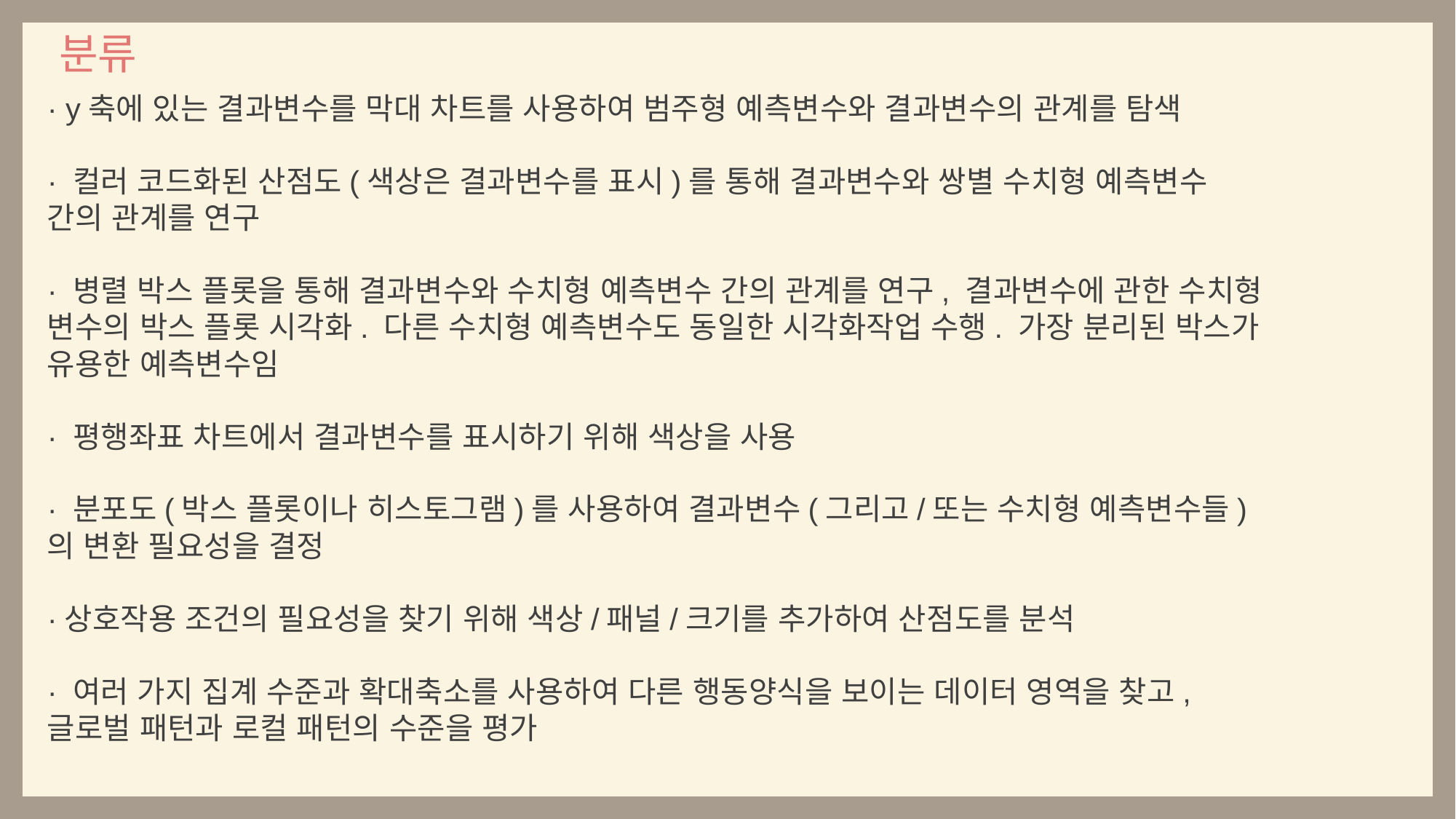

분류
· y축에 있는 결과변수를 막대 차트를 사용하여 범주형 예측변수와 결과변수의 관계를 탐색

· 컬러 코드화된 산점도(색상은 결과변수를 표시)를 통해 결과변수와 쌍별 수치형 예측변수 간의 관계를 연구

· 병렬 박스 플롯을 통해 결과변수와 수치형 예측변수 간의 관계를 연구, 결과변수에 관한 수치형 변수의 박스 플롯 시각화. 다른 수치형 예측변수도 동일한 시각화작업 수행. 가장 분리된 박스가 유용한 예측변수임

· 평행좌표 차트에서 결과변수를 표시하기 위해 색상을 사용

· 분포도(박스 플롯이나 히스토그램)를 사용하여 결과변수(그리고/또는 수치형 예측변수들)의 변환 필요성을 결정

·상호작용 조건의 필요성을 찾기 위해 색상/패널/크기를 추가하여 산점도를 분석

· 여러 가지 집계 수준과 확대축소를 사용하여 다른 행동양식을 보이는 데이터 영역을 찾고,글로벌 패턴과 로컬 패턴의 수준을 평가